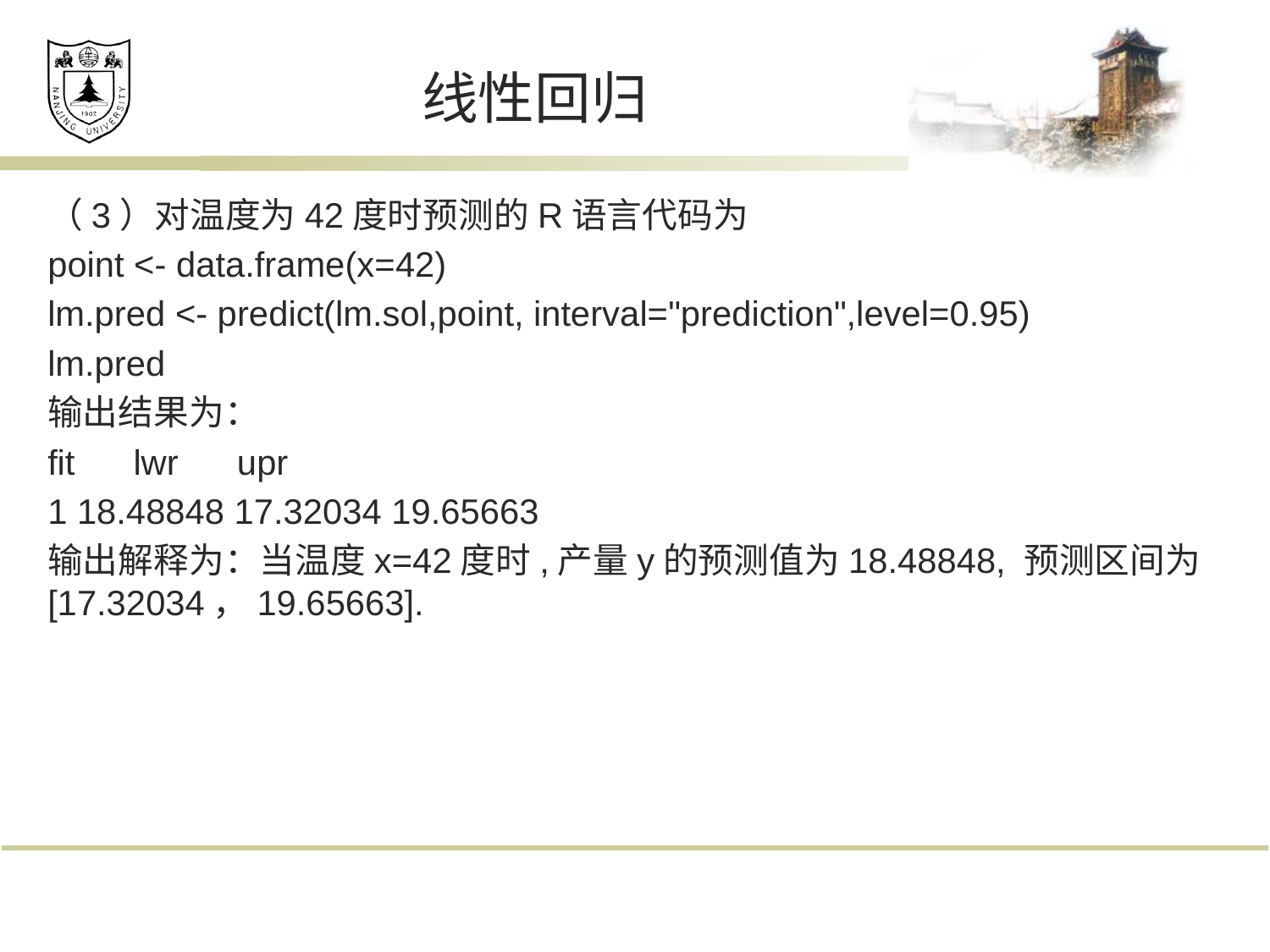

# 线性回归
（3）对温度为42度时预测的R语言代码为
point <- data.frame(x=42)
lm.pred <- predict(lm.sol,point, interval="prediction",level=0.95)
lm.pred
输出结果为：
fit      lwr      upr
1 18.48848 17.32034 19.65663
输出解释为：当温度x=42度时,产量y的预测值为18.48848, 预测区间为[17.32034，19.65663].